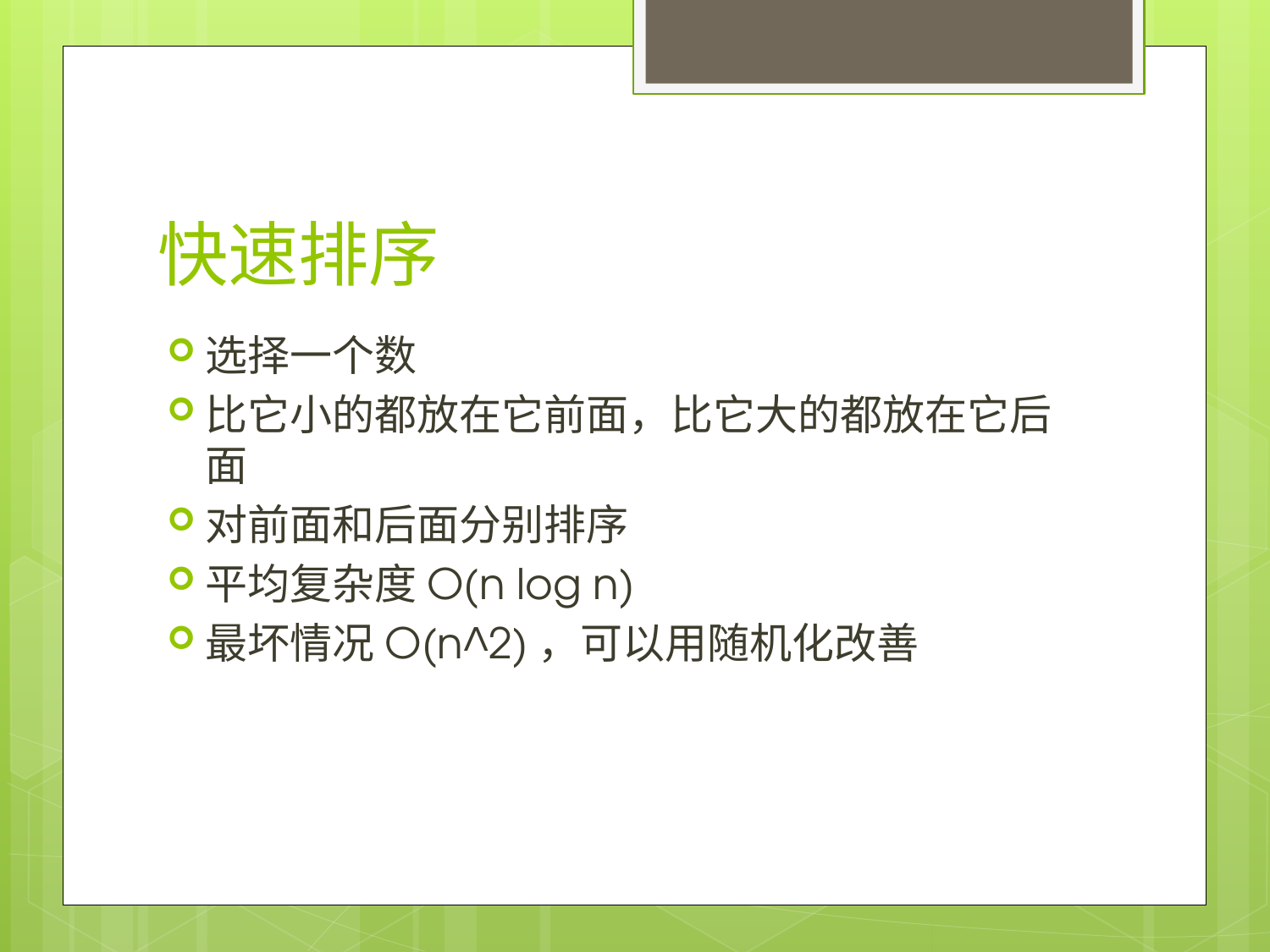

# 快速排序
选择一个数
比它小的都放在它前面，比它大的都放在它后面
对前面和后面分别排序
平均复杂度O(n log n)
最坏情况O(n^2)，可以用随机化改善